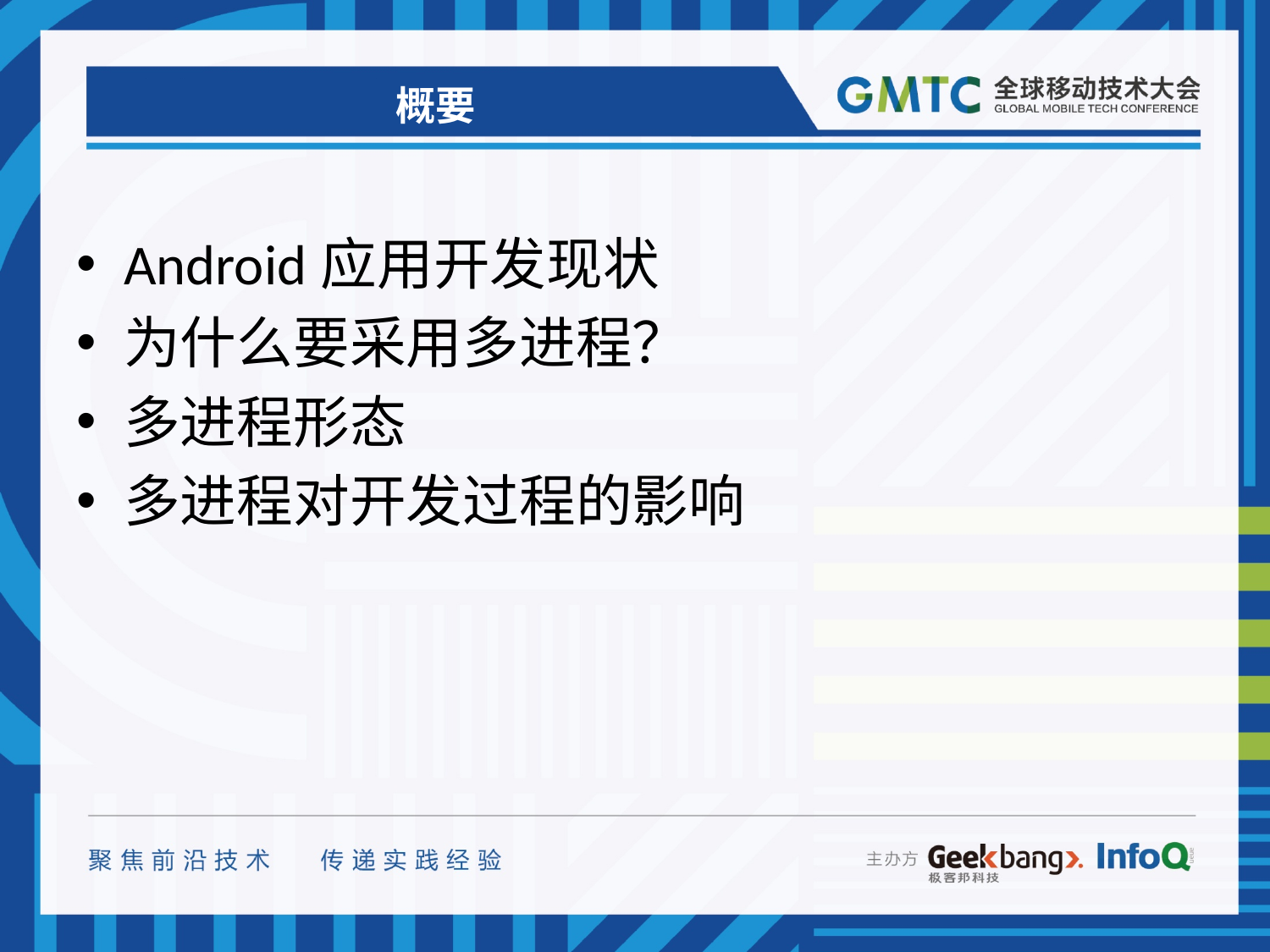

# 概要
Android应用开发现状
为什么要采用多进程？
多进程形态
多进程对开发过程的影响